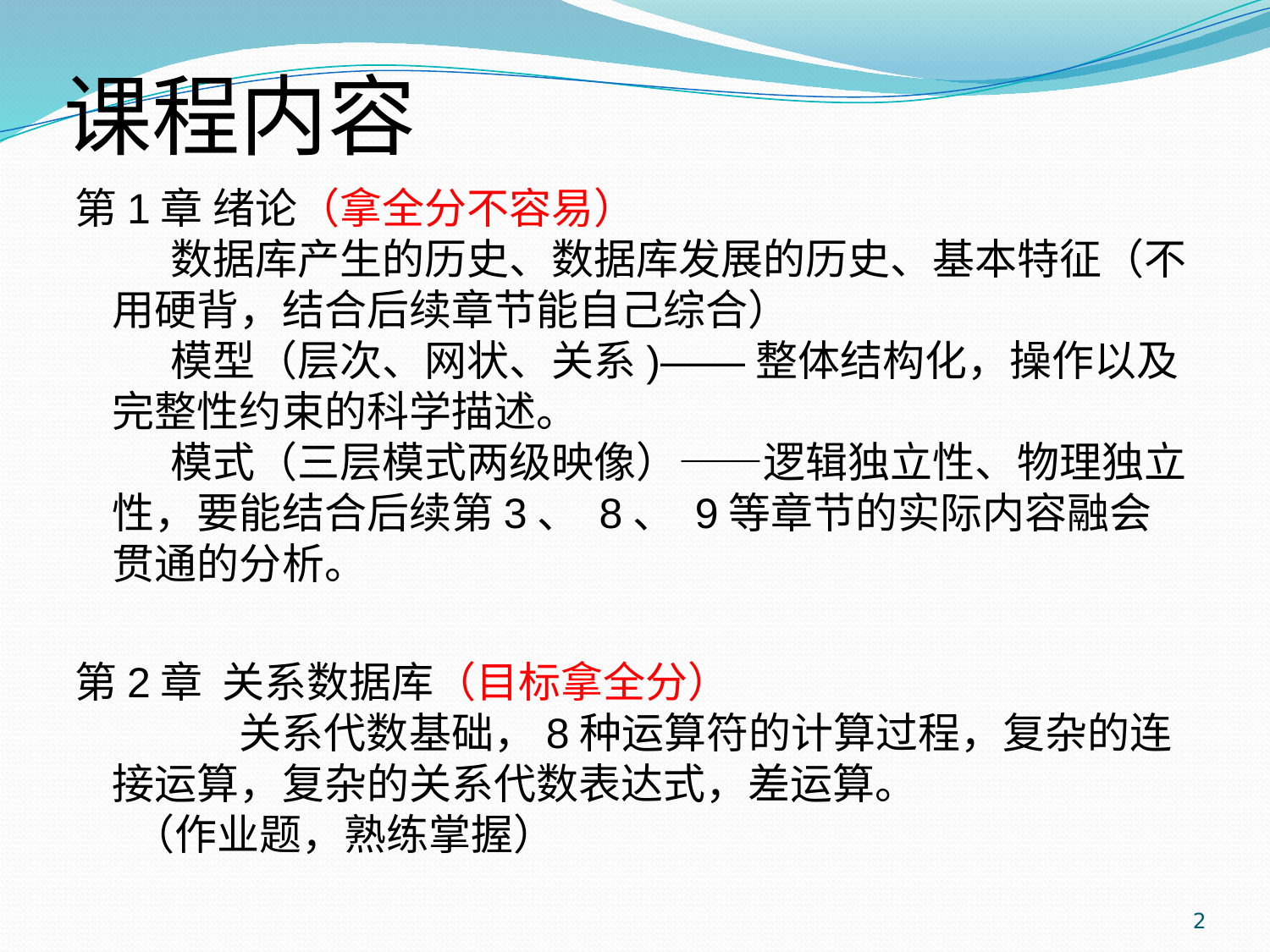

# 课程内容
第1章 绪论（拿全分不容易）
	     数据库产生的历史、数据库发展的历史、基本特征（不用硬背，结合后续章节能自己综合）
         模型（层次、网状、关系)——整体结构化，操作以及完整性约束的科学描述。
         模式（三层模式两级映像）——逻辑独立性、物理独立性，要能结合后续第3、 8、 9等章节的实际内容融会贯通的分析。

第2章  关系数据库（目标拿全分）
     	关系代数基础，8种运算符的计算过程，复杂的连接运算，复杂的关系代数表达式，差运算。
     （作业题，熟练掌握）
2